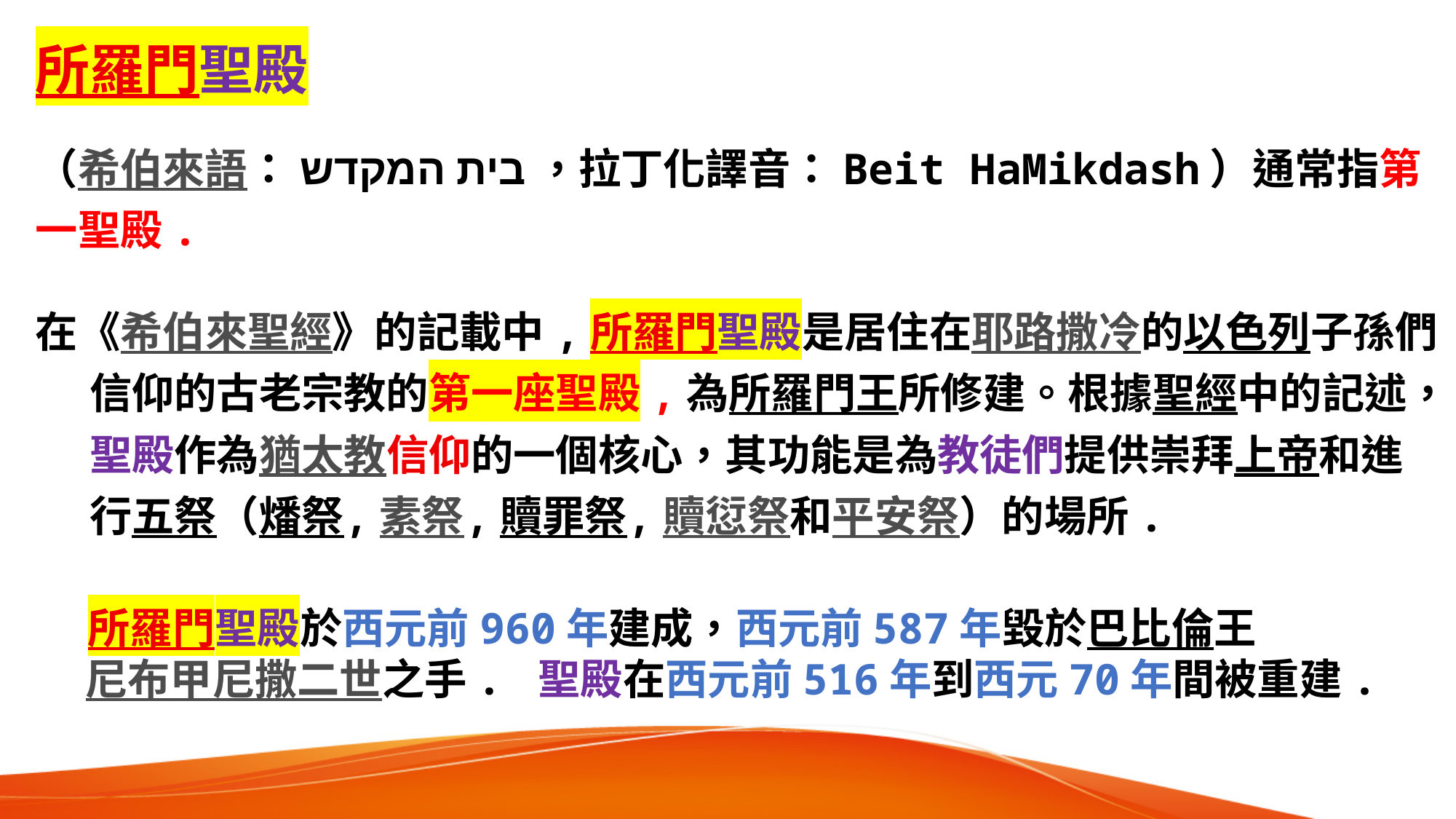

# 所羅門聖殿
（希伯來語：בית המקדש‎，拉丁化譯音：Beit HaMikdash）通常指第一聖殿.

在《希伯來聖經》的記載中,所羅門聖殿是居住在耶路撒冷的以色列子孫們信仰的古老宗教的第一座聖殿,為所羅門王所修建。根據聖經中的記述，聖殿作為猶太教信仰的一個核心，其功能是為教徒們提供崇拜上帝和進行五祭（燔祭,素祭,贖罪祭,贖愆祭和平安祭）的場所.

所羅門聖殿於西元前960年建成，西元前587年毀於巴比倫王尼布甲尼撒二世之手. 聖殿在西元前516年到西元70年間被重建.